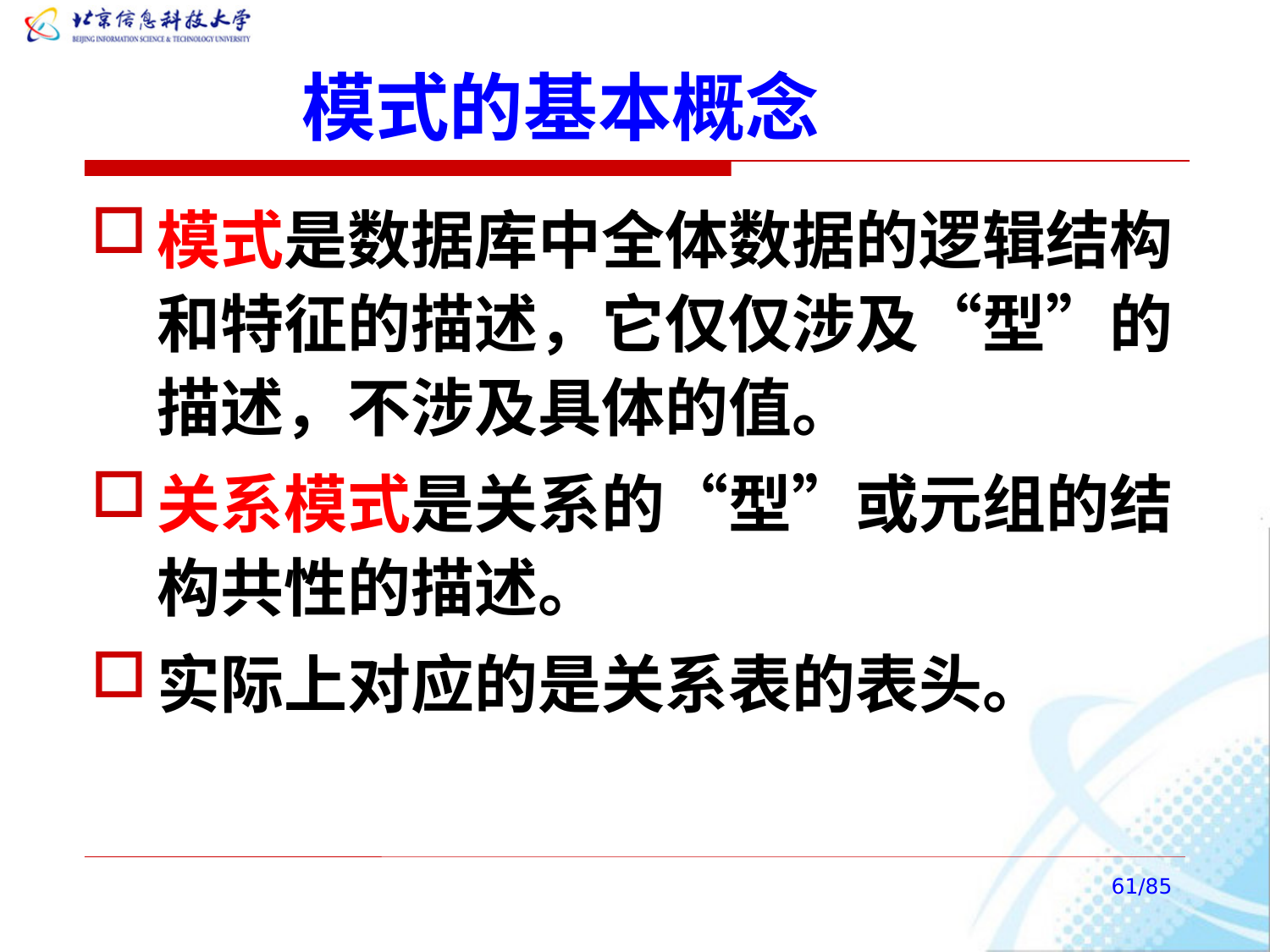

# 模式的基本概念
模式是数据库中全体数据的逻辑结构和特征的描述，它仅仅涉及“型”的描述，不涉及具体的值。
关系模式是关系的“型”或元组的结构共性的描述。
实际上对应的是关系表的表头。

61/85